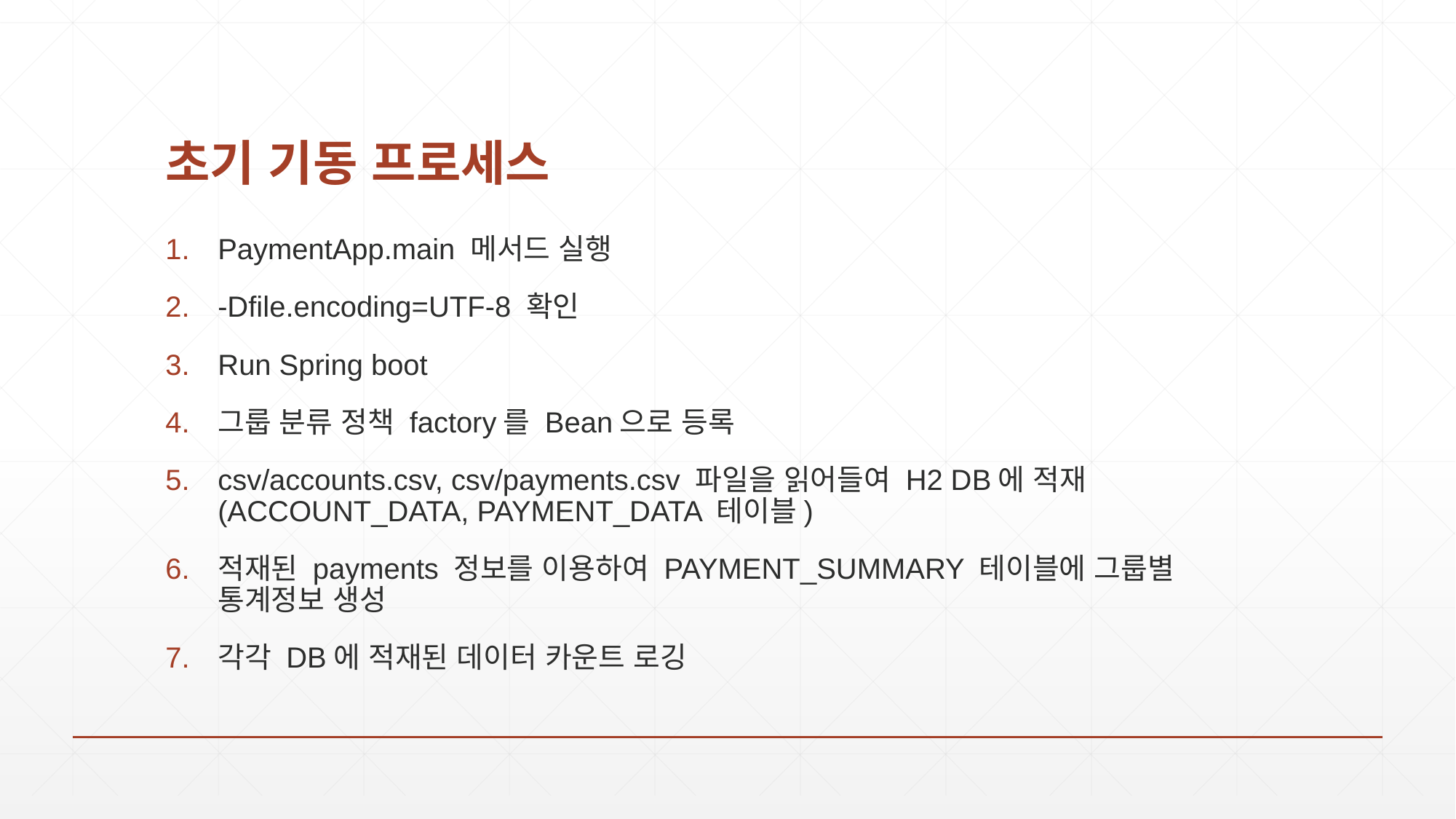

# 초기 기동 프로세스
PaymentApp.main 메서드 실행
-Dfile.encoding=UTF-8 확인
Run Spring boot
그룹 분류 정책 factory를 Bean으로 등록
csv/accounts.csv, csv/payments.csv 파일을 읽어들여 H2 DB에 적재 (ACCOUNT_DATA, PAYMENT_DATA 테이블)
적재된 payments 정보를 이용하여 PAYMENT_SUMMARY 테이블에 그룹별 통계정보 생성
각각 DB에 적재된 데이터 카운트 로깅